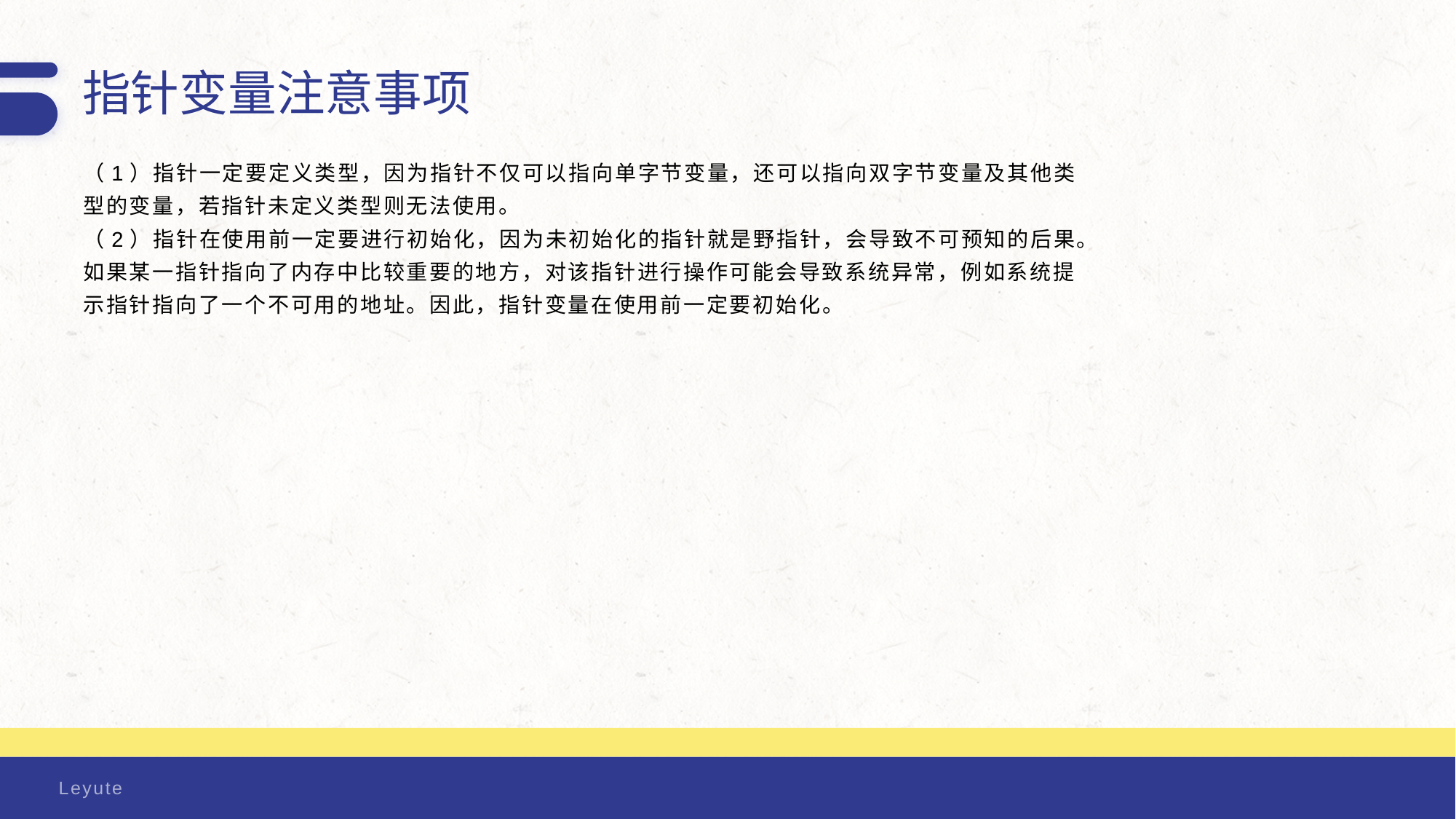

指针变量注意事项
（1）指针一定要定义类型，因为指针不仅可以指向单字节变量，还可以指向双字节变量及其他类型的变量，若指针未定义类型则无法使用。
（2）指针在使用前一定要进行初始化，因为未初始化的指针就是野指针，会导致不可预知的后果。如果某一指针指向了内存中比较重要的地方，对该指针进行操作可能会导致系统异常，例如系统提示指针指向了一个不可用的地址。因此，指针变量在使用前一定要初始化。